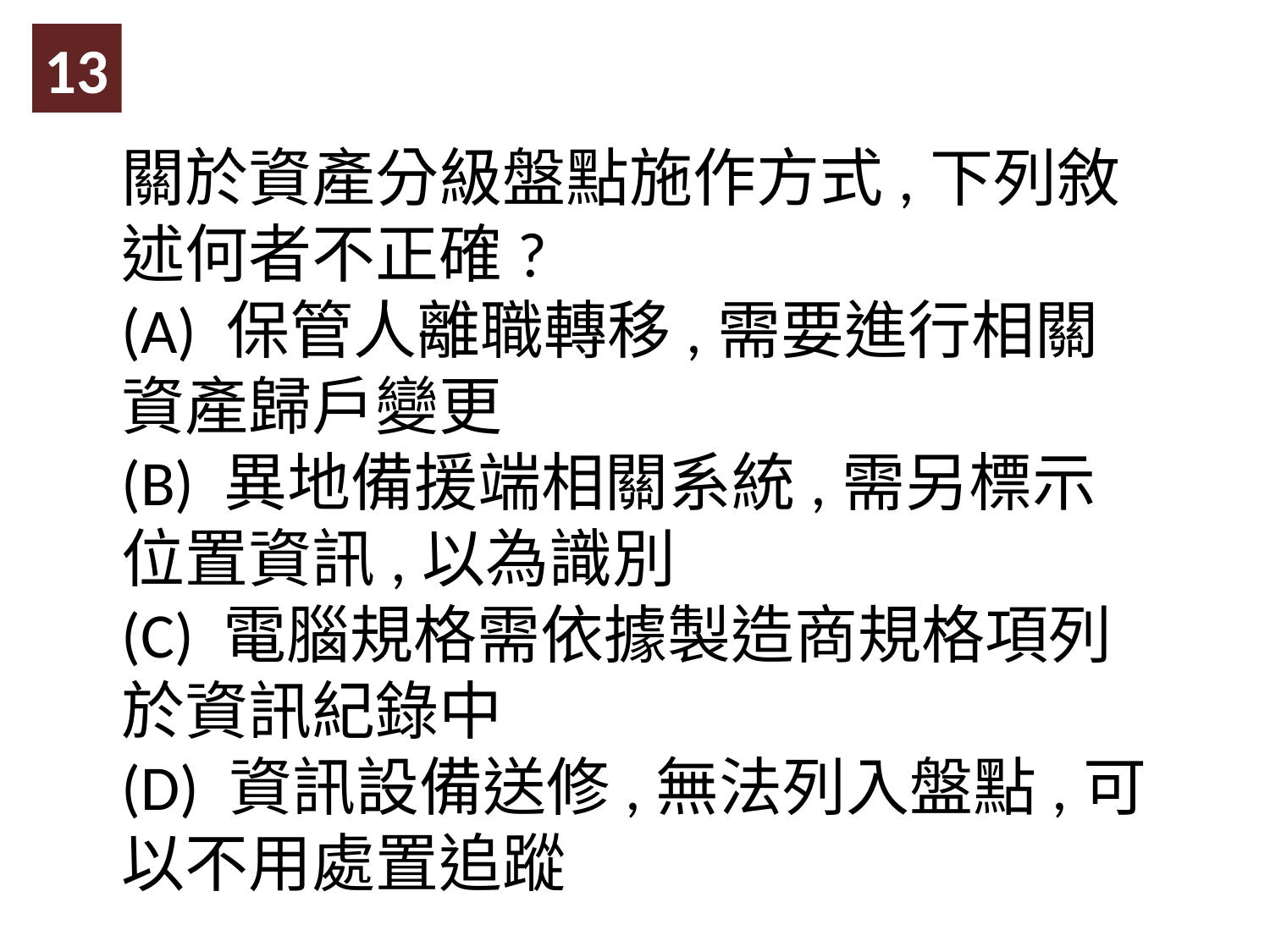

13
關於資產分級盤點施作方式,下列敘述何者不正確?
(A) 保管人離職轉移,需要進行相關資產歸戶變更
(B) 異地備援端相關系統,需另標示位置資訊,以為識別
(C) 電腦規格需依據製造商規格項列於資訊紀錄中
(D) 資訊設備送修,無法列入盤點,可以不用處置追蹤